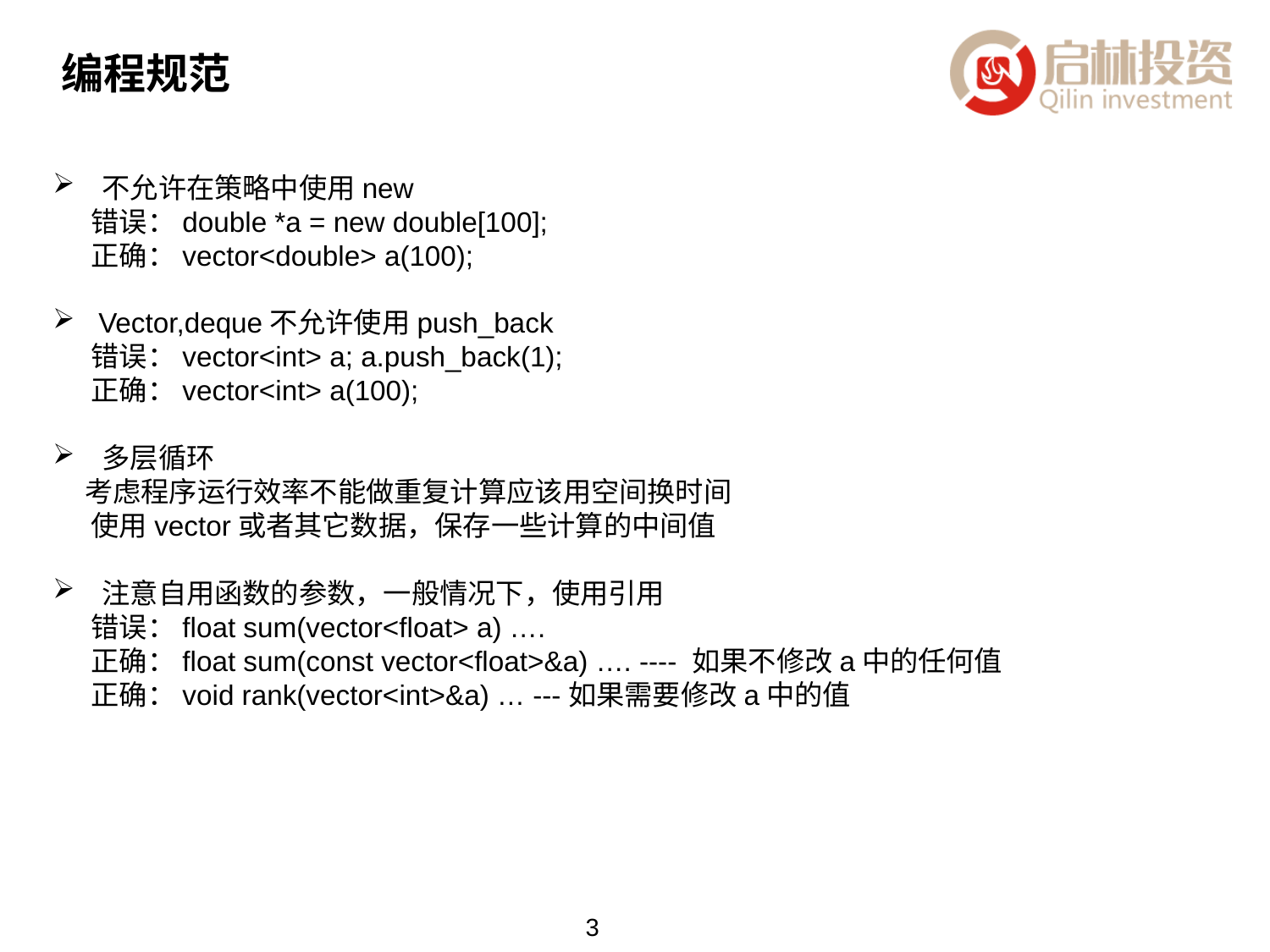

# 编程规范
  不允许在策略中使用new
     错误：double *a = new double[100];
     正确：vector<double> a(100);

  Vector,deque不允许使用push_back
     错误：vector<int> a; a.push_back(1);
     正确：vector<int> a(100);

  多层循环
    考虑程序运行效率不能做重复计算应该用空间换时间
     使用vector或者其它数据，保存一些计算的中间值

  注意自用函数的参数，一般情况下，使用引用
     错误：float sum(vector<float> a) ….
     正确：float sum(const vector<float>&a) …. ---- 如果不修改a中的任何值
     正确：void rank(vector<int>&a) … ---如果需要修改a中的值